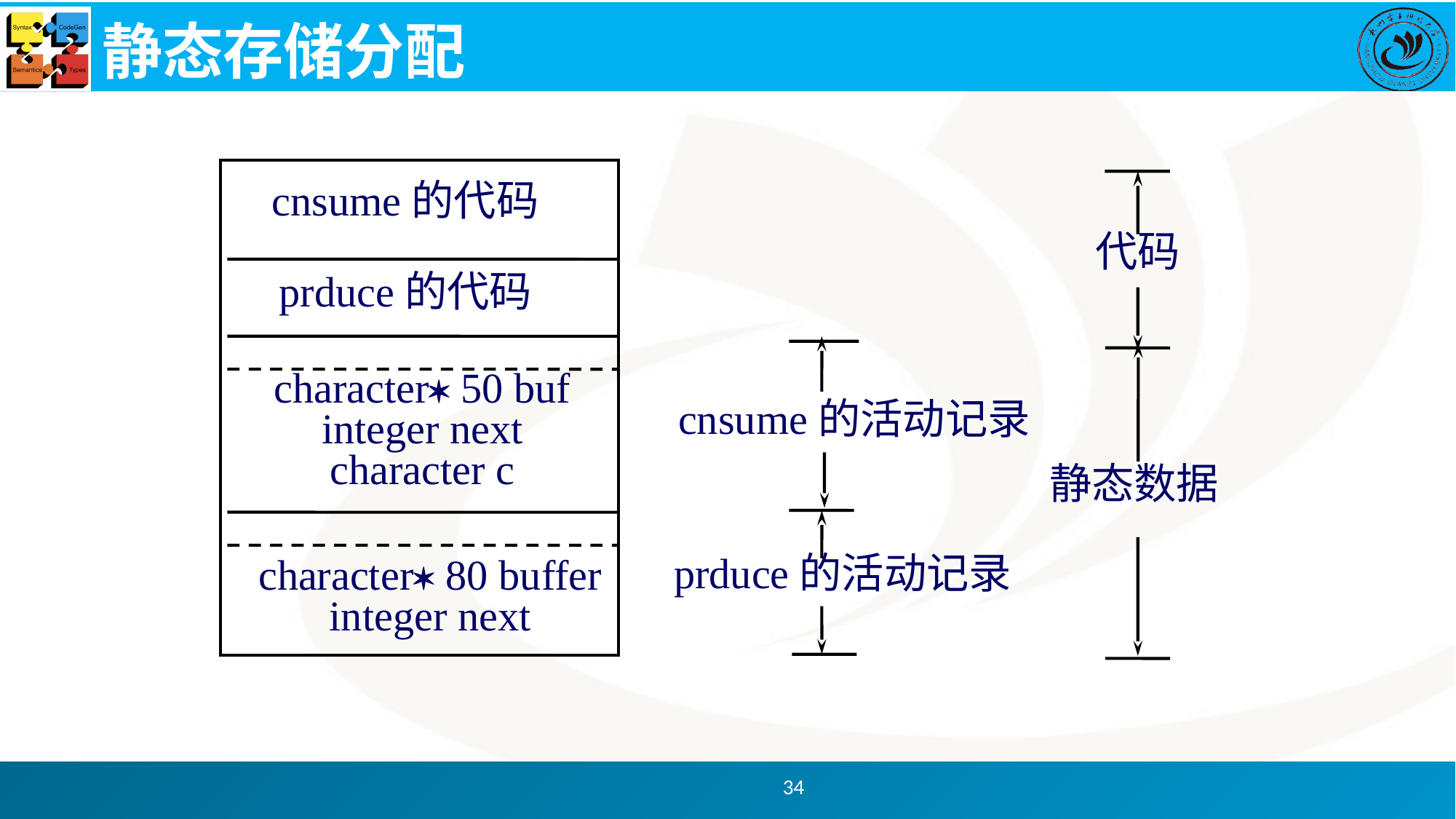

# 静态存储分配

cnsume的代码

代码

静态数据

prduce的代码

cnsume的活动记录

prduce的活动记录

character∗ 50 buf
integer next
character c

character∗ 80 buffer
integer next
34